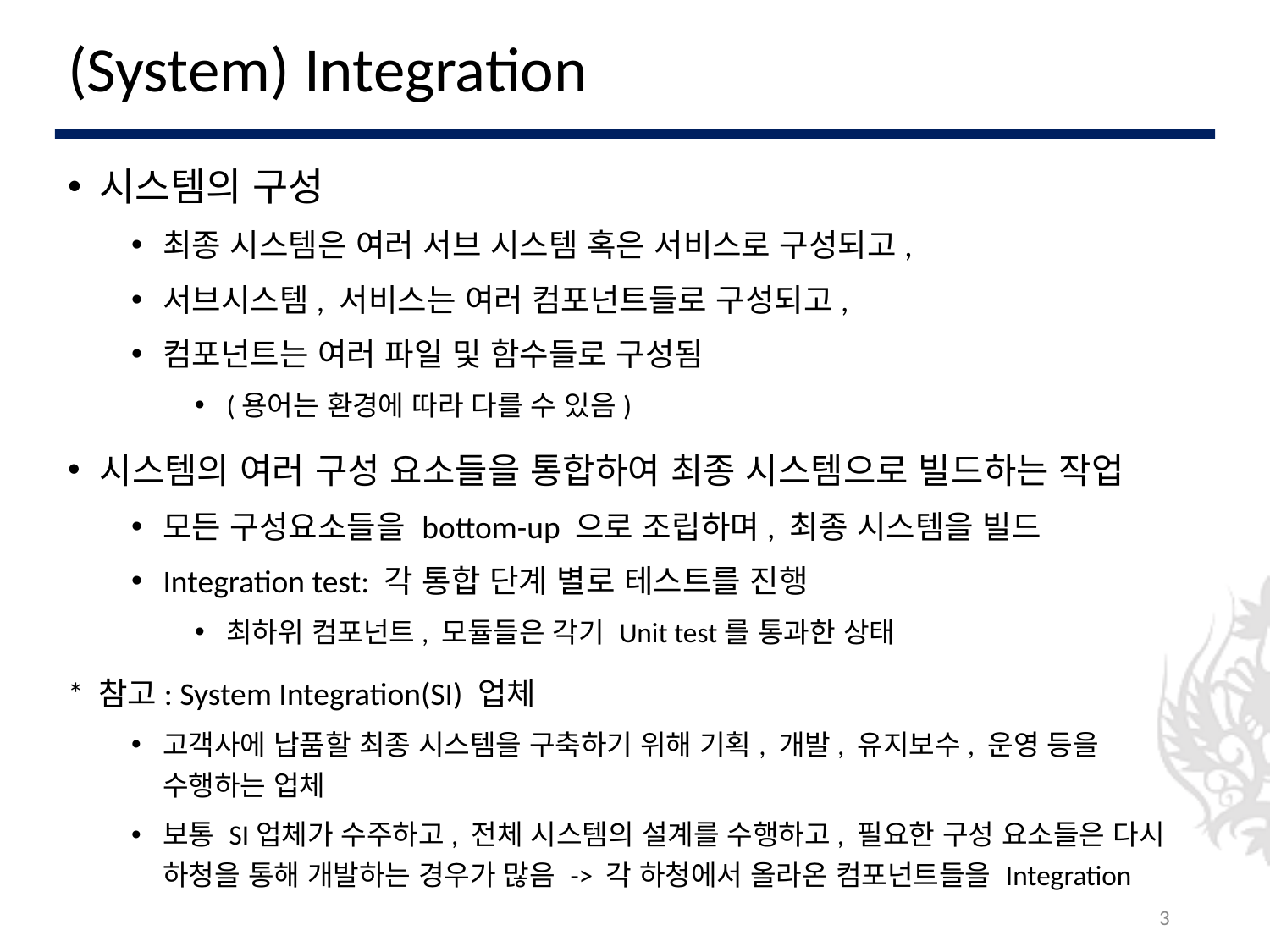

# (System) Integration
시스템의 구성
최종 시스템은 여러 서브 시스템 혹은 서비스로 구성되고,
서브시스템, 서비스는 여러 컴포넌트들로 구성되고,
컴포넌트는 여러 파일 및 함수들로 구성됨
(용어는 환경에 따라 다를 수 있음)
시스템의 여러 구성 요소들을 통합하여 최종 시스템으로 빌드하는 작업
모든 구성요소들을 bottom-up 으로 조립하며, 최종 시스템을 빌드
Integration test: 각 통합 단계 별로 테스트를 진행
최하위 컴포넌트, 모듈들은 각기 Unit test를 통과한 상태
* 참고: System Integration(SI) 업체
고객사에 납품할 최종 시스템을 구축하기 위해 기획, 개발, 유지보수, 운영 등을 수행하는 업체
보통 SI업체가 수주하고, 전체 시스템의 설계를 수행하고, 필요한 구성 요소들은 다시 하청을 통해 개발하는 경우가 많음 -> 각 하청에서 올라온 컴포넌트들을 Integration
3